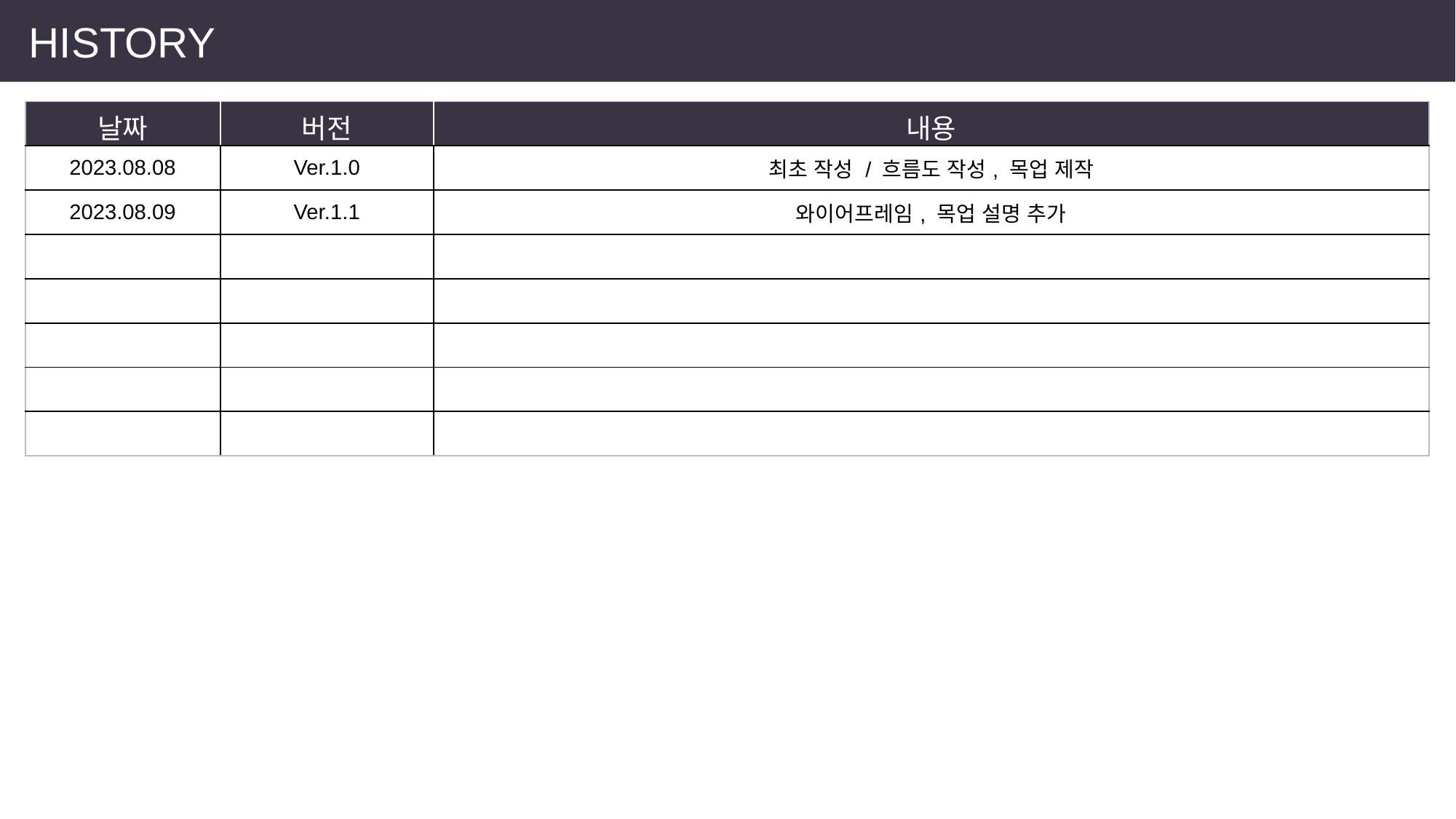

HISTORY
| 날짜 | 버전 | 내용 |
| --- | --- | --- |
| 2023.08.08 | Ver.1.0 | 최초 작성 / 흐름도 작성, 목업 제작 |
| 2023.08.09 | Ver.1.1 | 와이어프레임, 목업 설명 추가 |
|  |  |  |
|  |  |  |
|  |  |  |
|  |  |  |
|  |  |  |